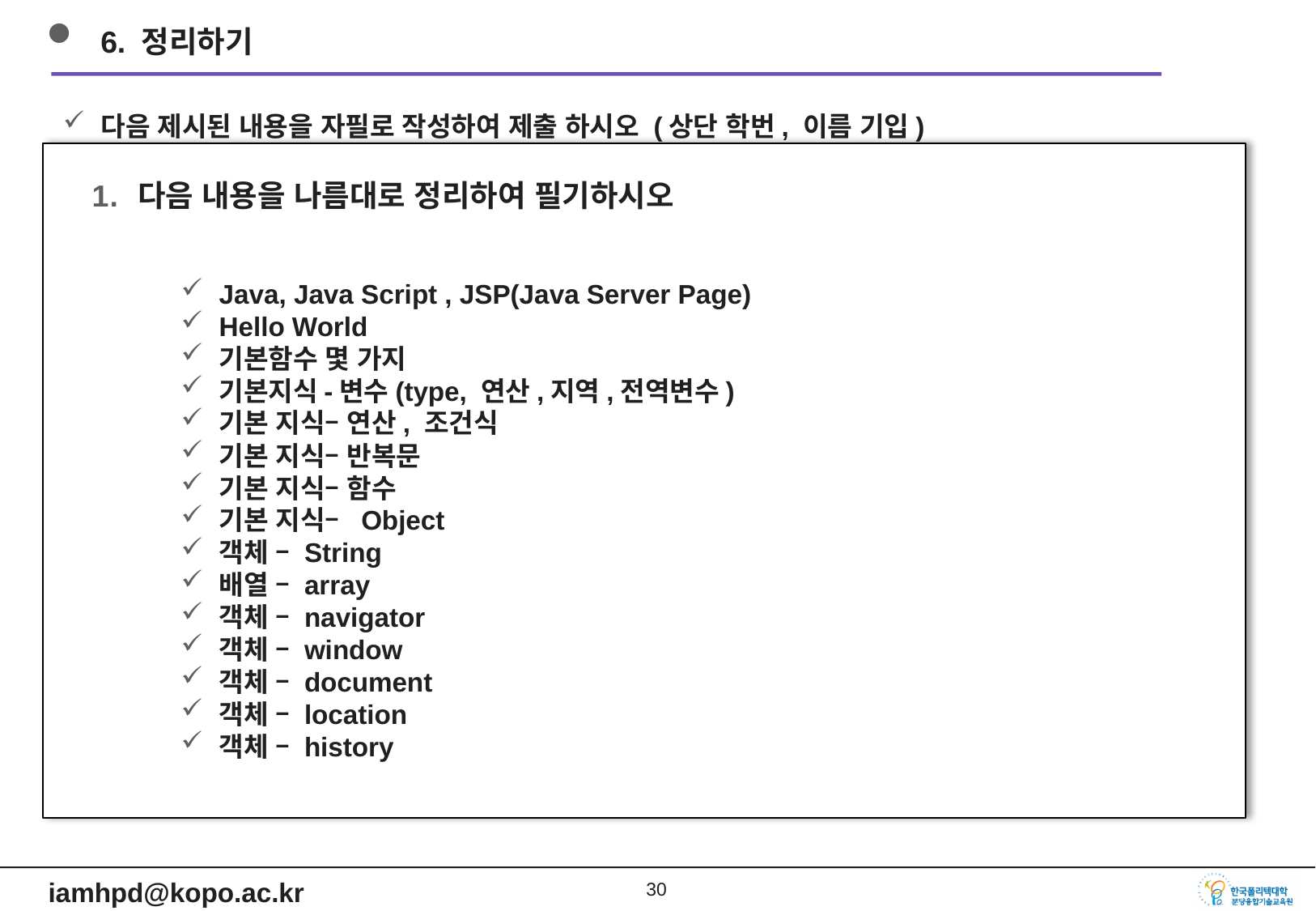

6. 정리하기
다음 제시된 내용을 자필로 작성하여 제출 하시오 (상단 학번, 이름 기입)

다음 내용을 나름대로 정리하여 필기하시오
Java, Java Script , JSP(Java Server Page)
Hello World
기본함수 몇 가지
기본지식-변수(type, 연산,지역,전역변수)
기본 지식– 연산, 조건식
기본 지식– 반복문
기본 지식– 함수
기본 지식–  Object
객체 – String
배열 – array
객체 – navigator
객체 – window
객체 – document
객체 – location
객체 – history
30